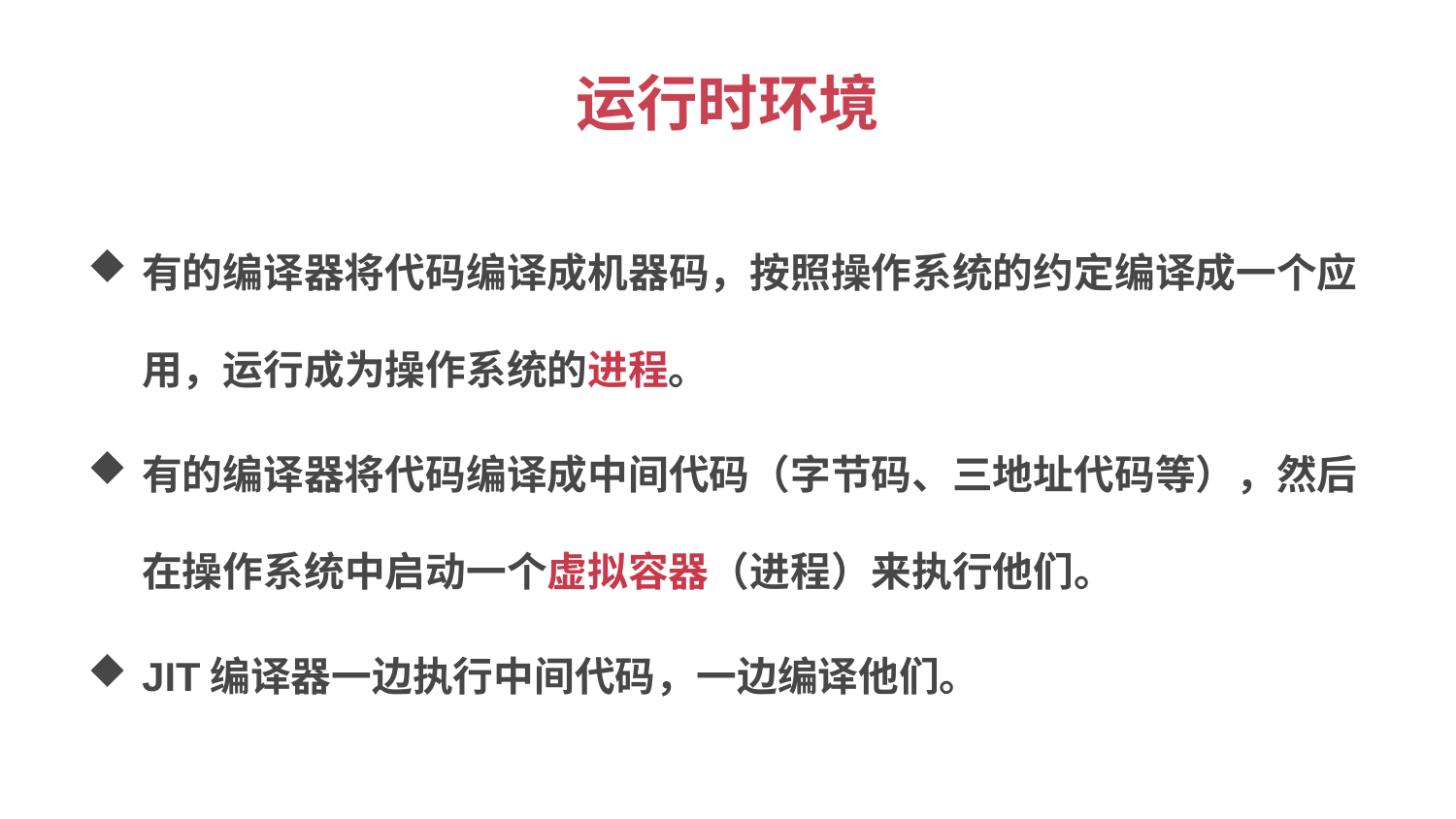

# 运行时环境
有的编译器将代码编译成机器码，按照操作系统的约定编译成一个应用，运行成为操作系统的进程。
有的编译器将代码编译成中间代码（字节码、三地址代码等），然后在操作系统中启动一个虚拟容器（进程）来执行他们。
JIT编译器一边执行中间代码，一边编译他们。